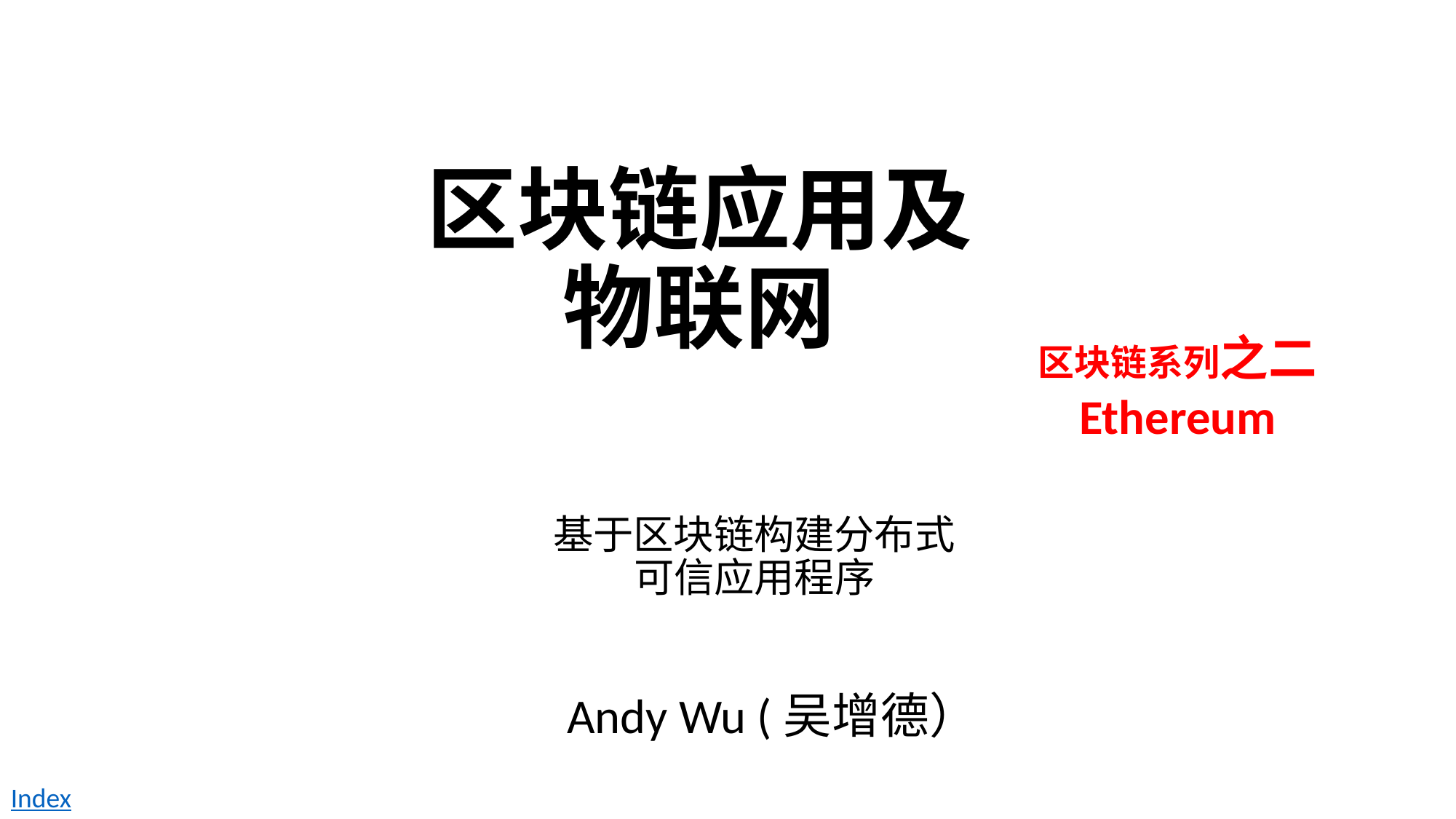

# 区块链应用及 物联网
区块链系列之二
Ethereum
基于区块链构建分布式
可信应用程序
Andy Wu (吴增德）
Index